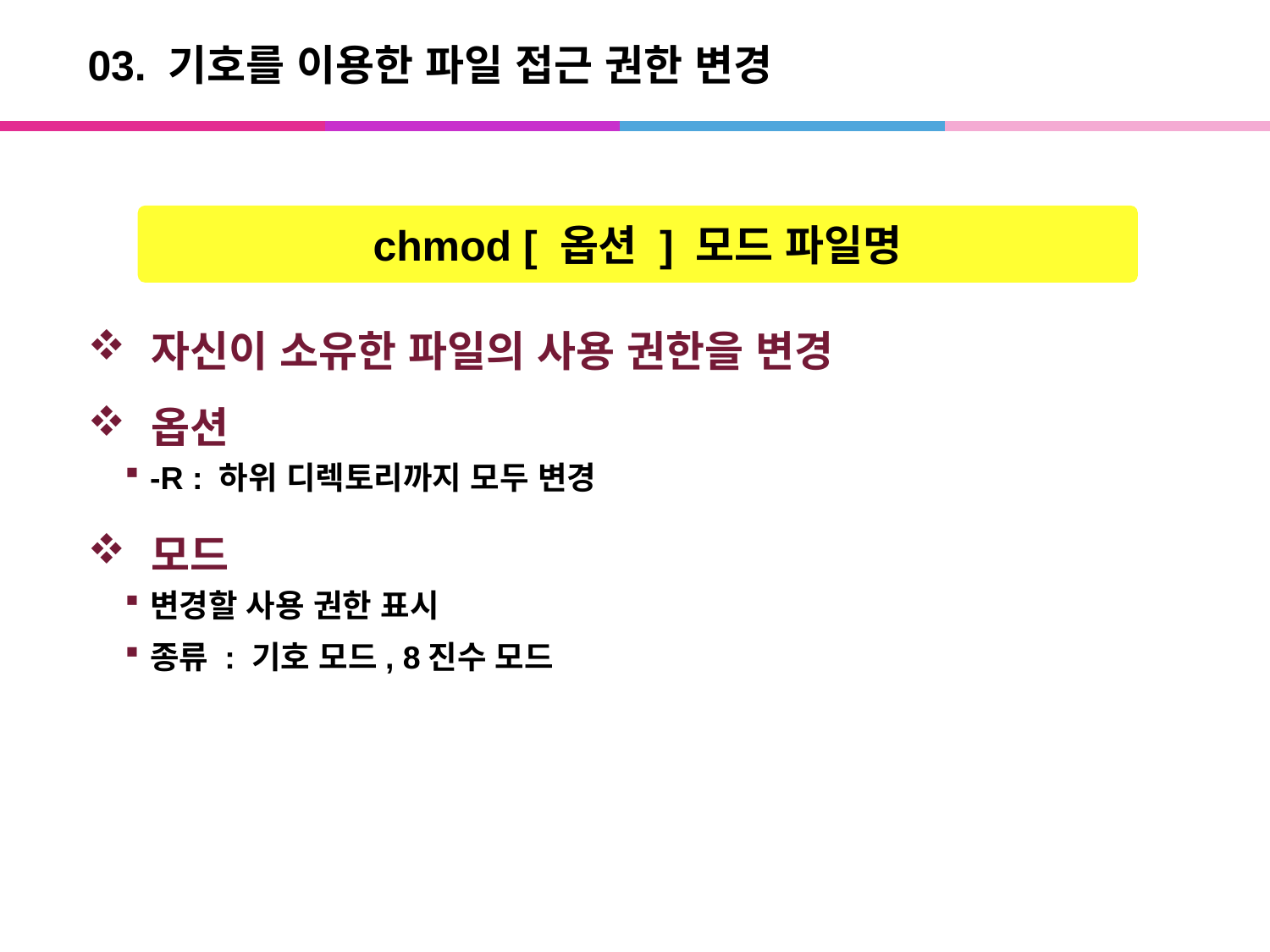

# 03. 기호를 이용한 파일 접근 권한 변경

자신이 소유한 파일의 사용 권한을 변경
옵션
-R : 하위 디렉토리까지 모두 변경
모드
변경할 사용 권한 표시
종류 : 기호 모드, 8진수 모드

chmod [ 옵션 ] 모드 파일명